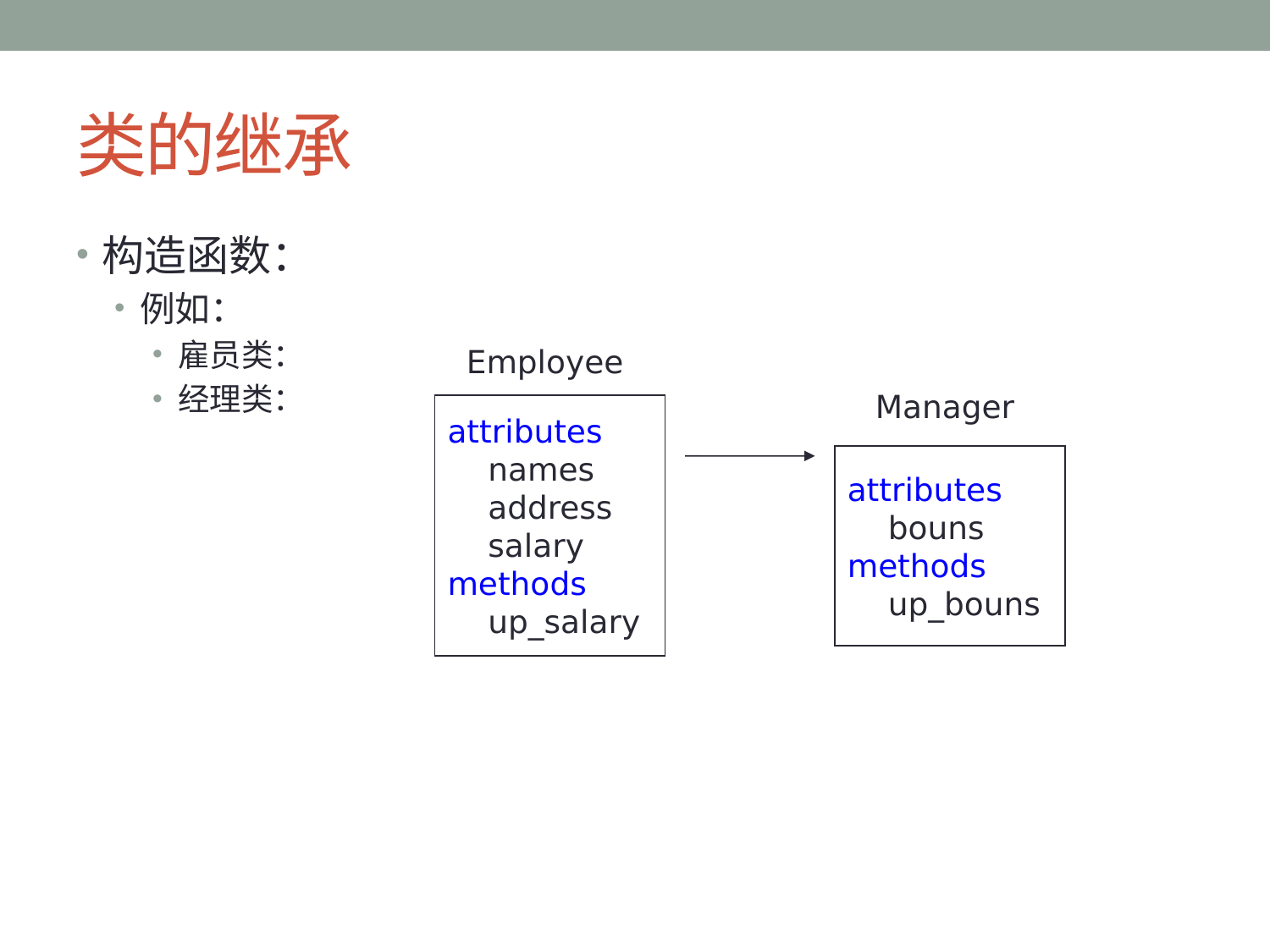

# 类的继承
构造函数：
例如：
雇员类：
经理类：
Employee
attributes
    names
    address
    salary
methods
    up_salary
Manager
attributes
    bouns
methods
    up_bouns